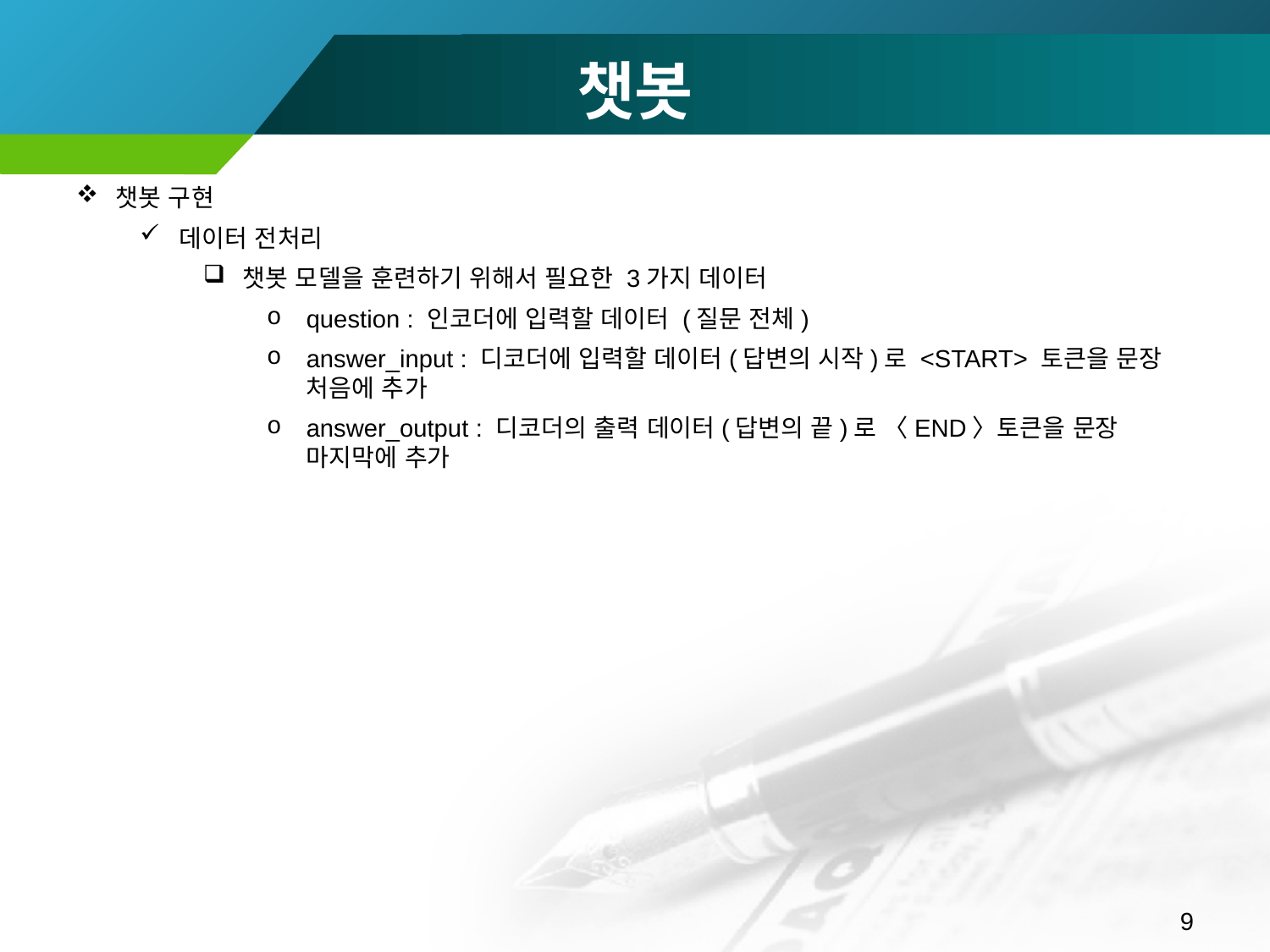

챗봇
챗봇 구현
데이터 전처리
챗봇 모델을 훈련하기 위해서 필요한 3가지 데이터
question : 인코더에 입력할 데이터 (질문 전체)
answer_input : 디코더에 입력할 데이터(답변의 시작)로 <START> 토큰을 문장 처음에 추가
answer_output : 디코더의 출력 데이터(답변의 끝)로 〈END〉토큰을 문장 마지막에 추가
9